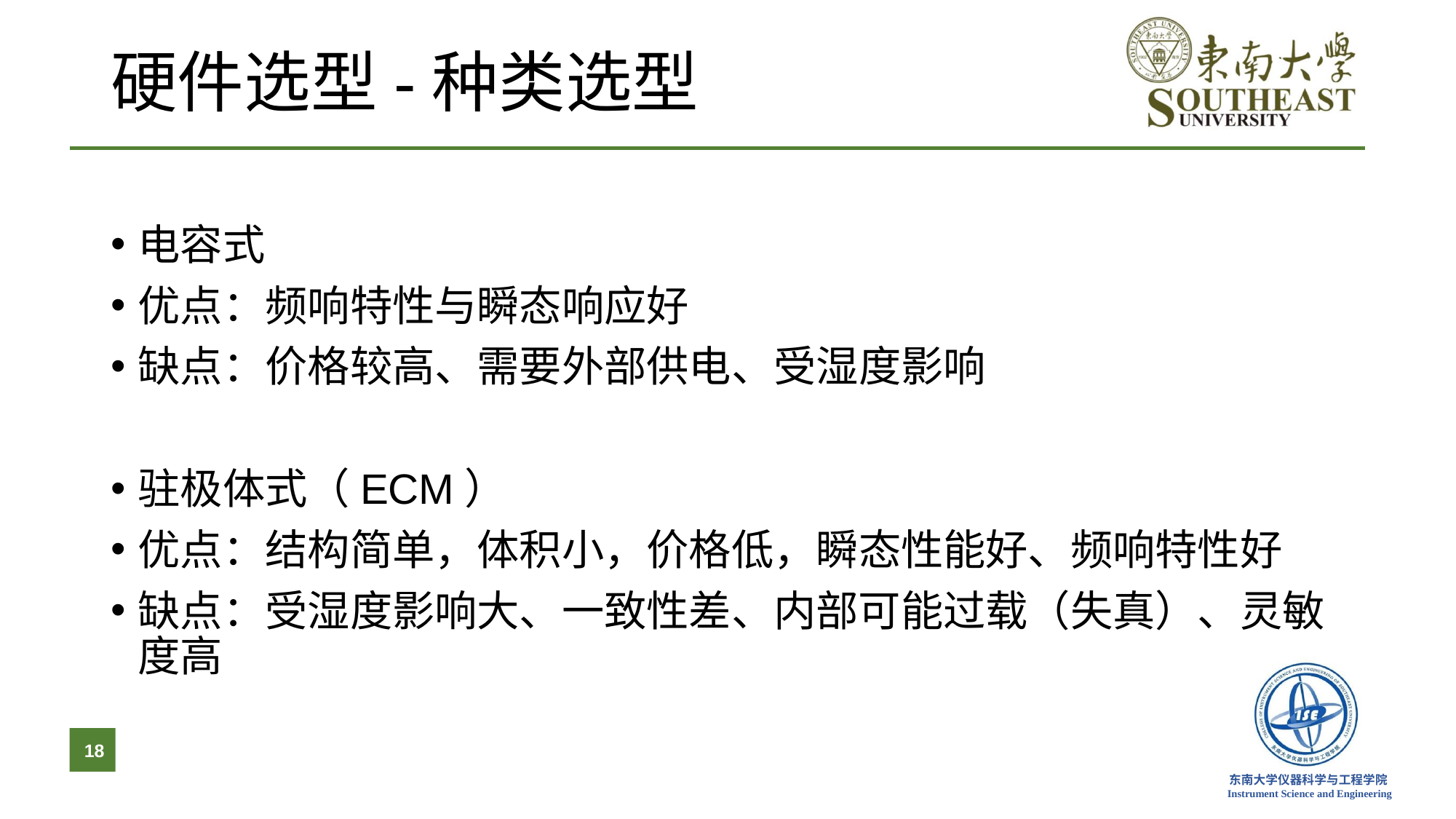

# 硬件选型-种类选型
电容式
优点：频响特性与瞬态响应好
缺点：价格较高、需要外部供电、受湿度影响

驻极体式（ECM）
优点：结构简单，体积小，价格低，瞬态性能好、频响特性好
缺点：受湿度影响大、一致性差、内部可能过载（失真）、灵敏度高

18